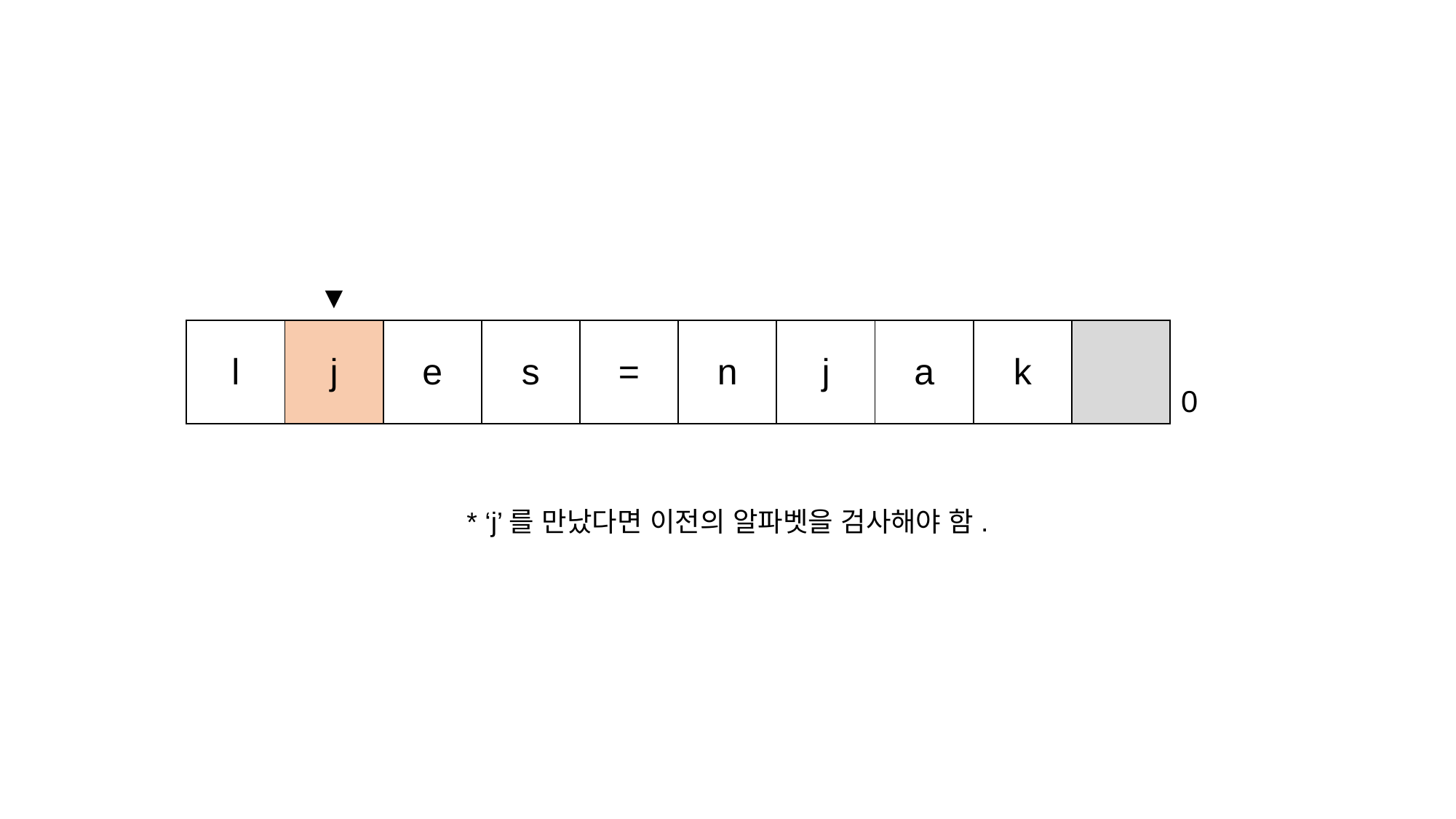

#
|  | ▼ |  |  |  |  |  |  |  |  |  |
| --- | --- | --- | --- | --- | --- | --- | --- | --- | --- | --- |
| l | j | e | s | = | n | j | a | k |  | 0 |
* ‘j’를 만났다면 이전의 알파벳을 검사해야 함.